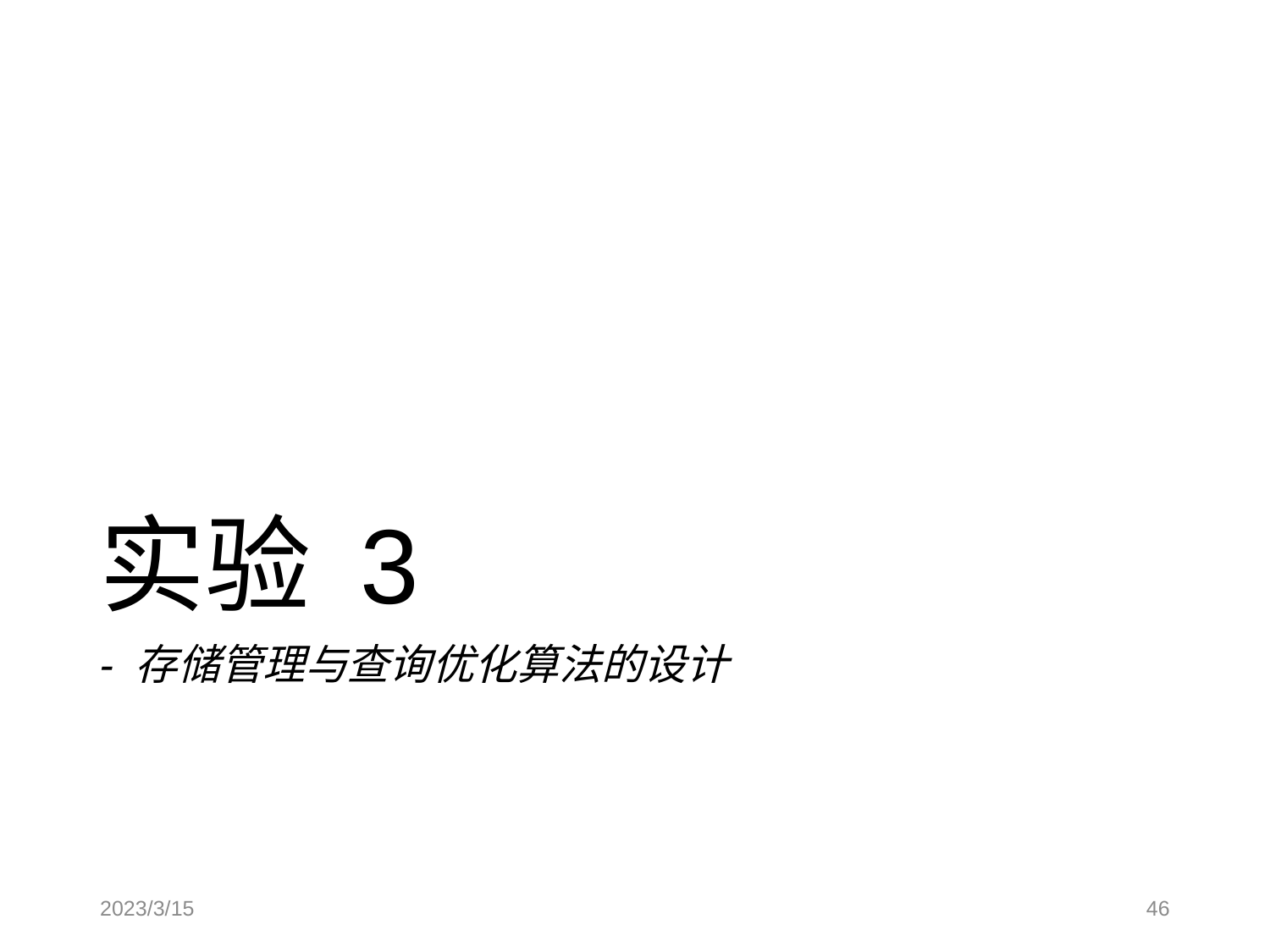

# 实验 3
- 存储管理与查询优化算法的设计
2023/3/15
46